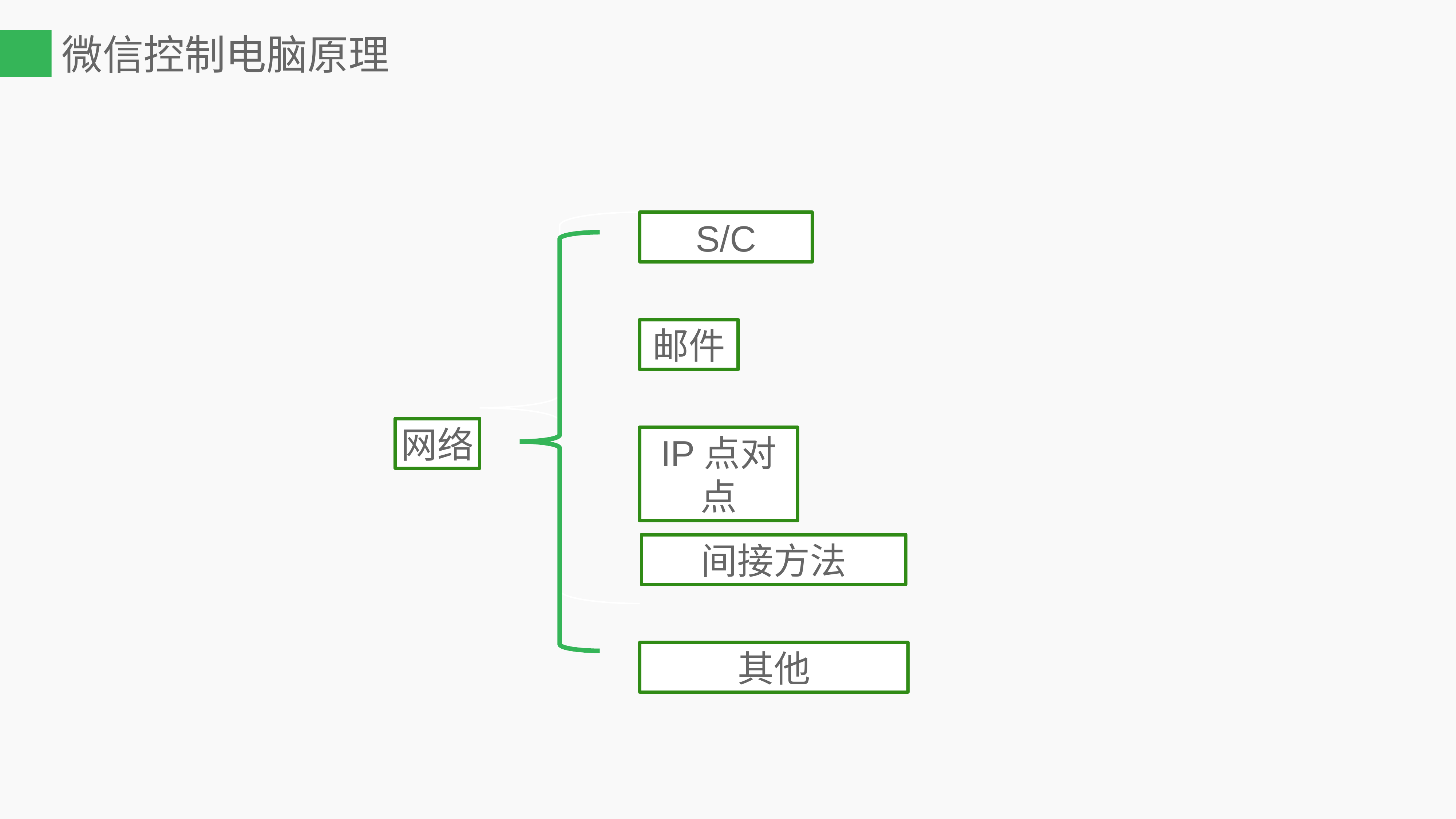

# 微信控制电脑原理

S/C

邮件
网络
IP点对点
间接方法
其他